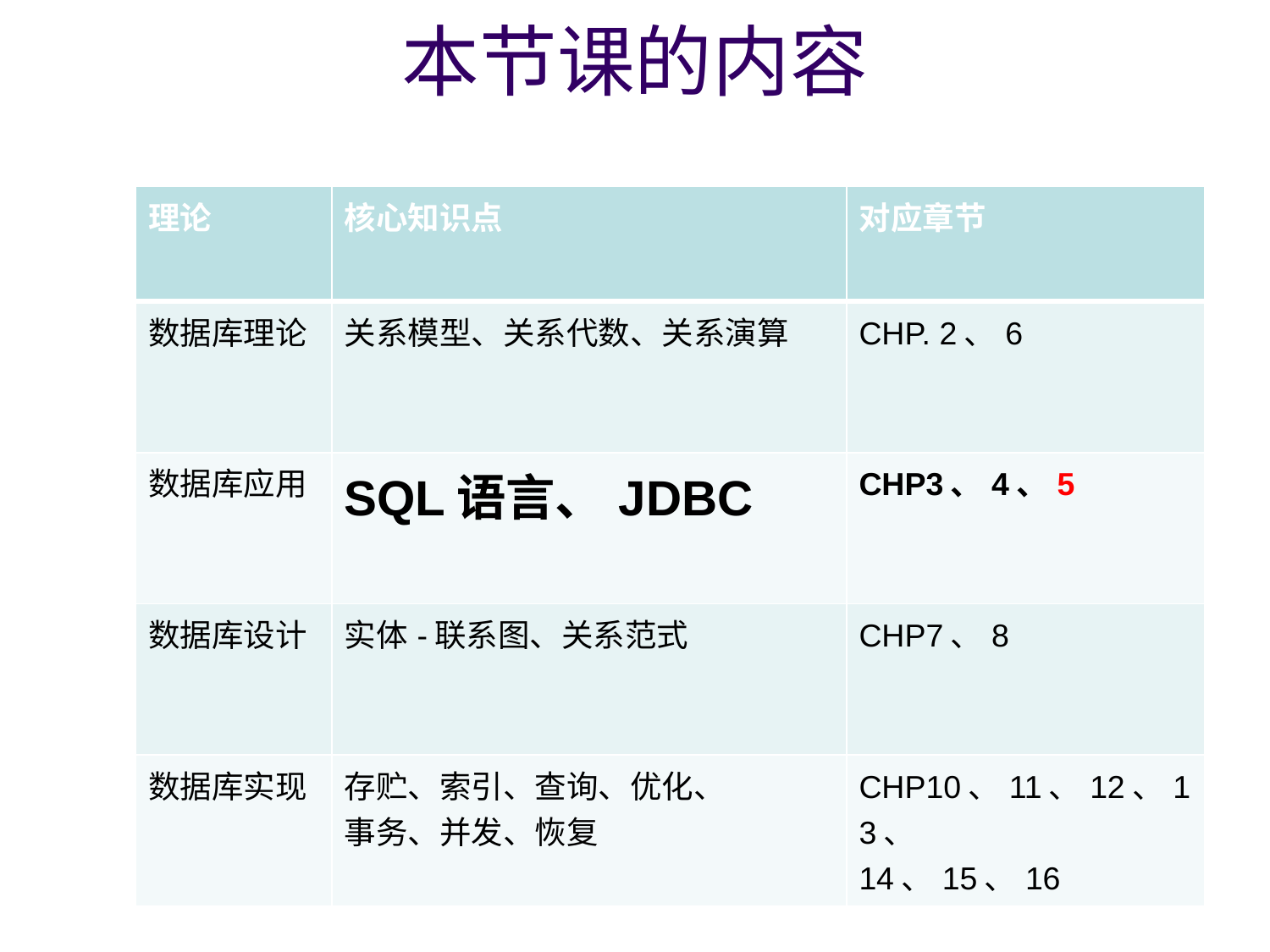

# 本节课的内容
| 理论 | 核心知识点 | 对应章节 |
| --- | --- | --- |
| 数据库理论 | 关系模型、关系代数、关系演算 | CHP. 2、6 |
| 数据库应用 | SQL语言、JDBC | CHP3、4、5 |
| 数据库设计 | 实体-联系图、关系范式 | CHP7、8 |
| 数据库实现 | 存贮、索引、查询、优化、 事务、并发、恢复 | CHP10、11、12、13、 14、15、16 |